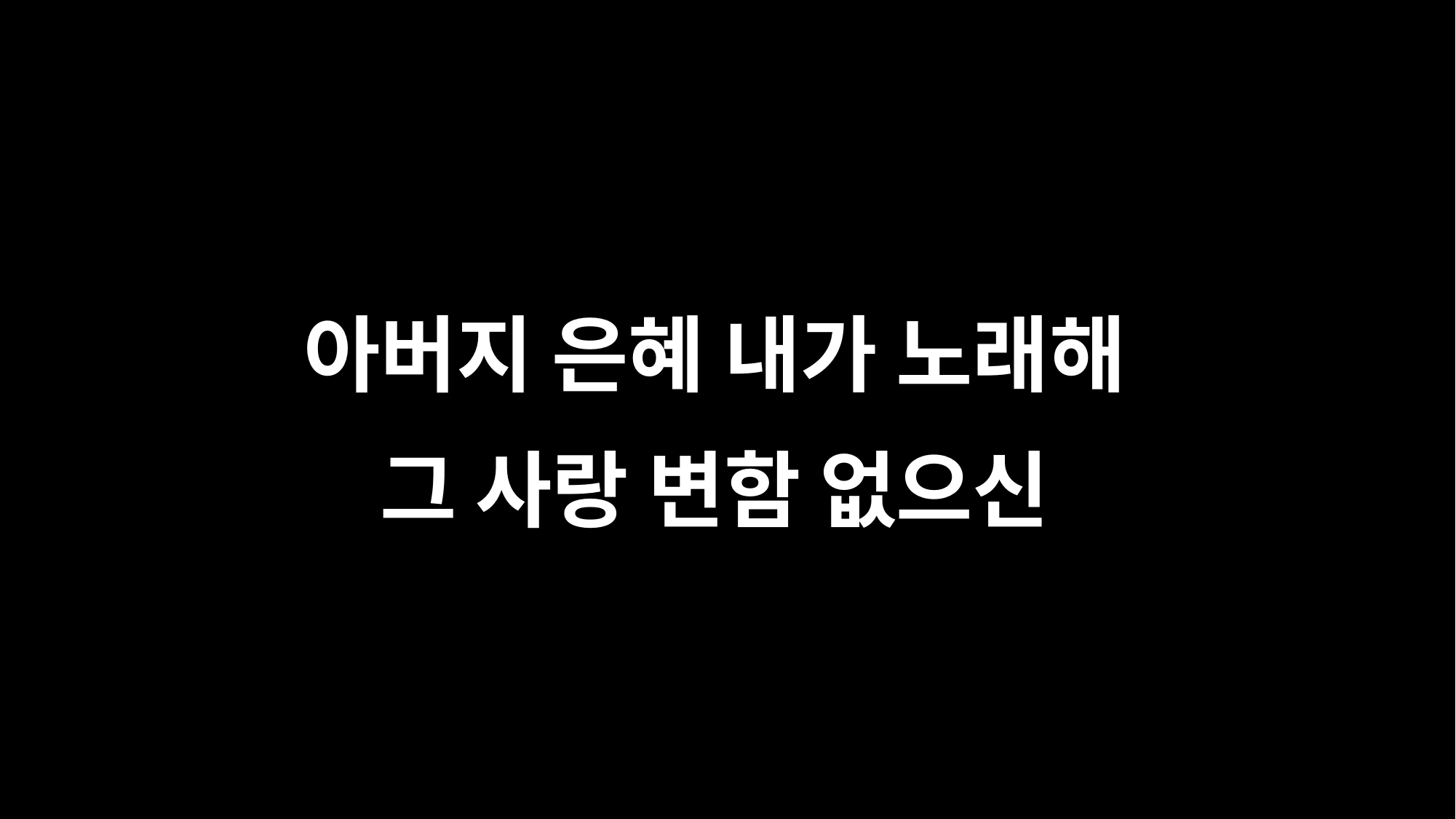

아버지 은혜 내가 노래해
그 사랑 변함 없으신